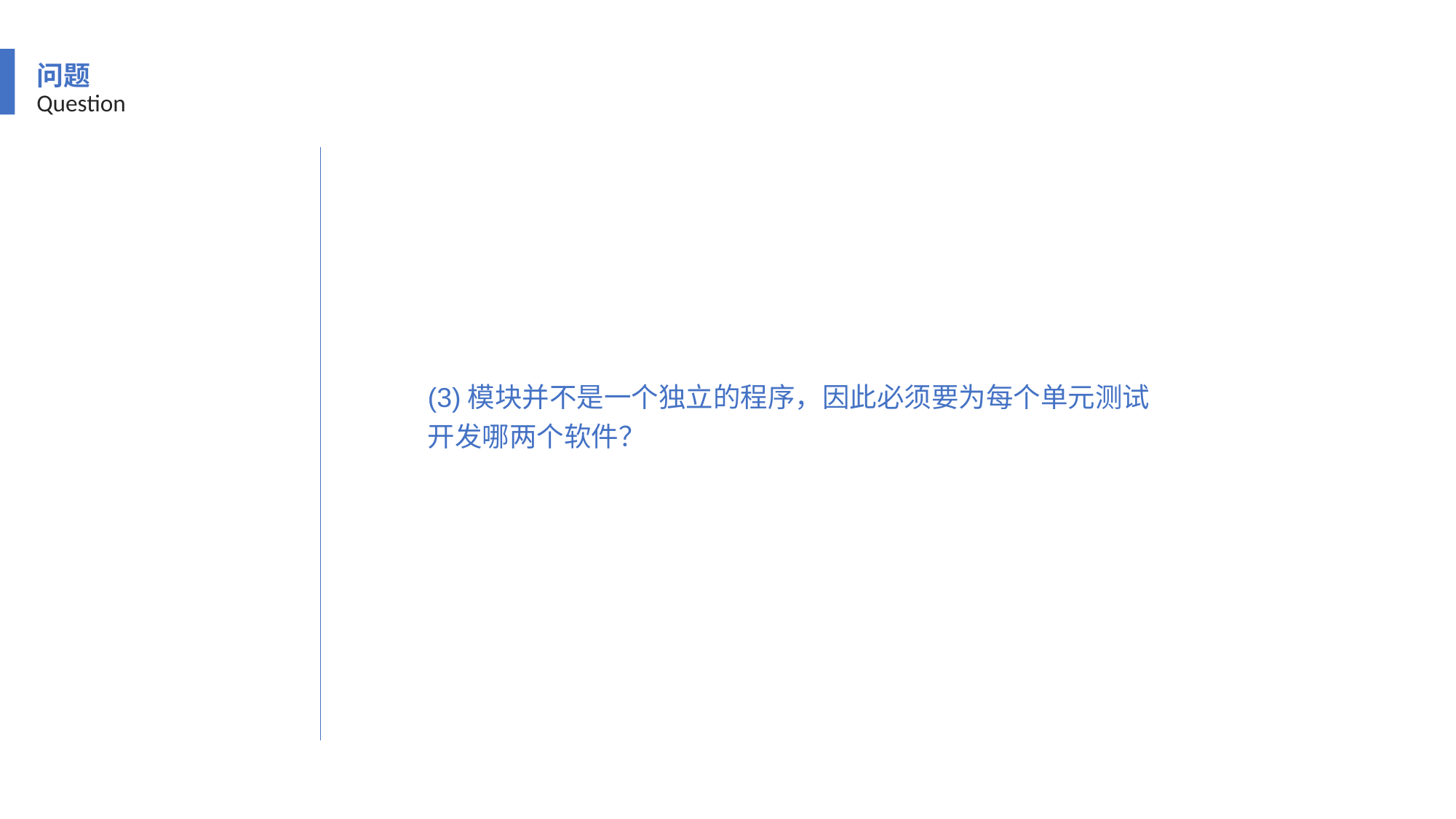

问题
Question

(3)模块并不是一个独立的程序，因此必须要为每个单元测试开发哪两个软件？